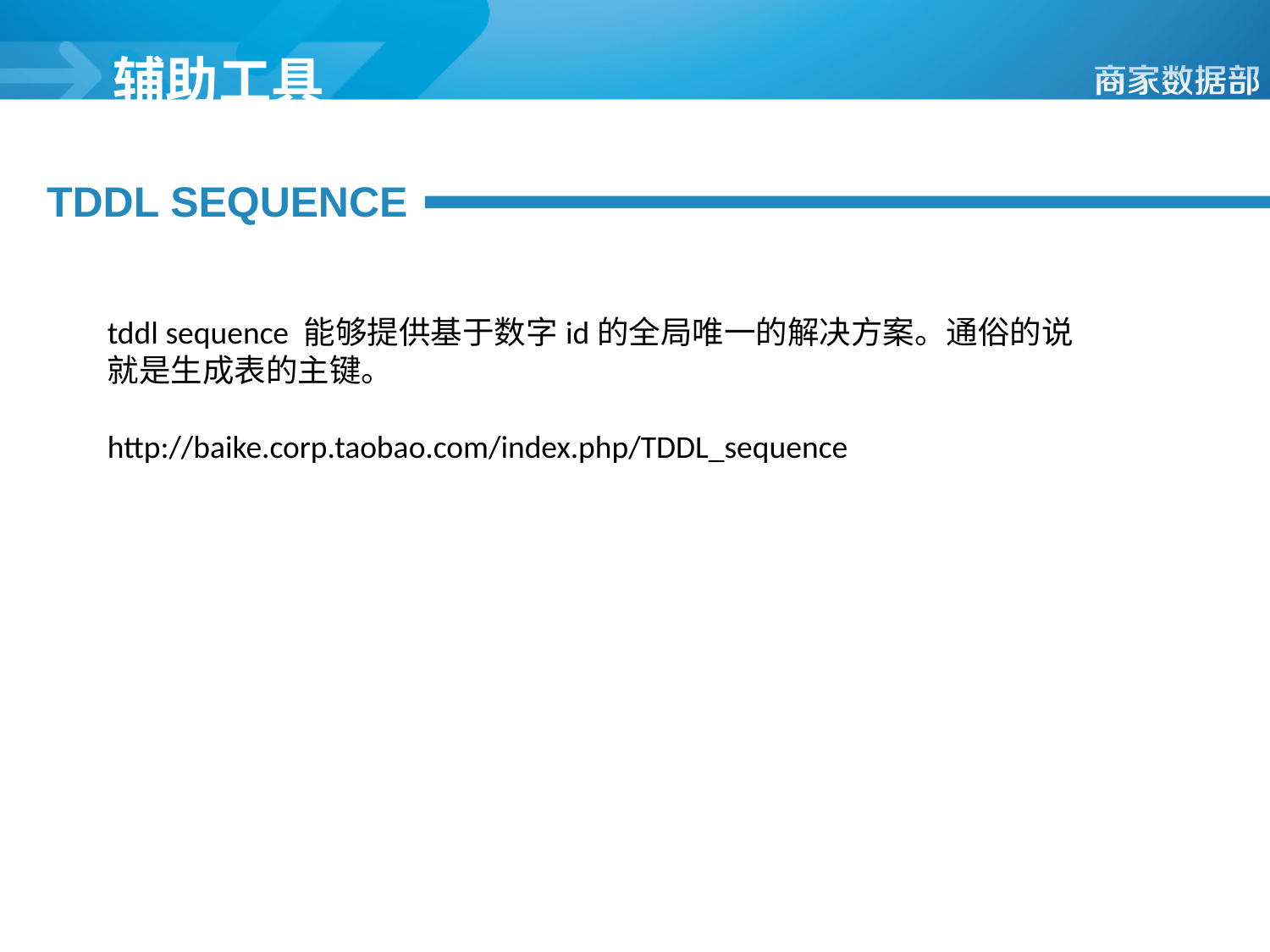

辅助工具
TDDL SEQUENCE

tddl sequence 能够提供基于数字id的全局唯一的解决方案。通俗的说就是生成表的主键。

http://baike.corp.taobao.com/index.php/TDDL_sequence